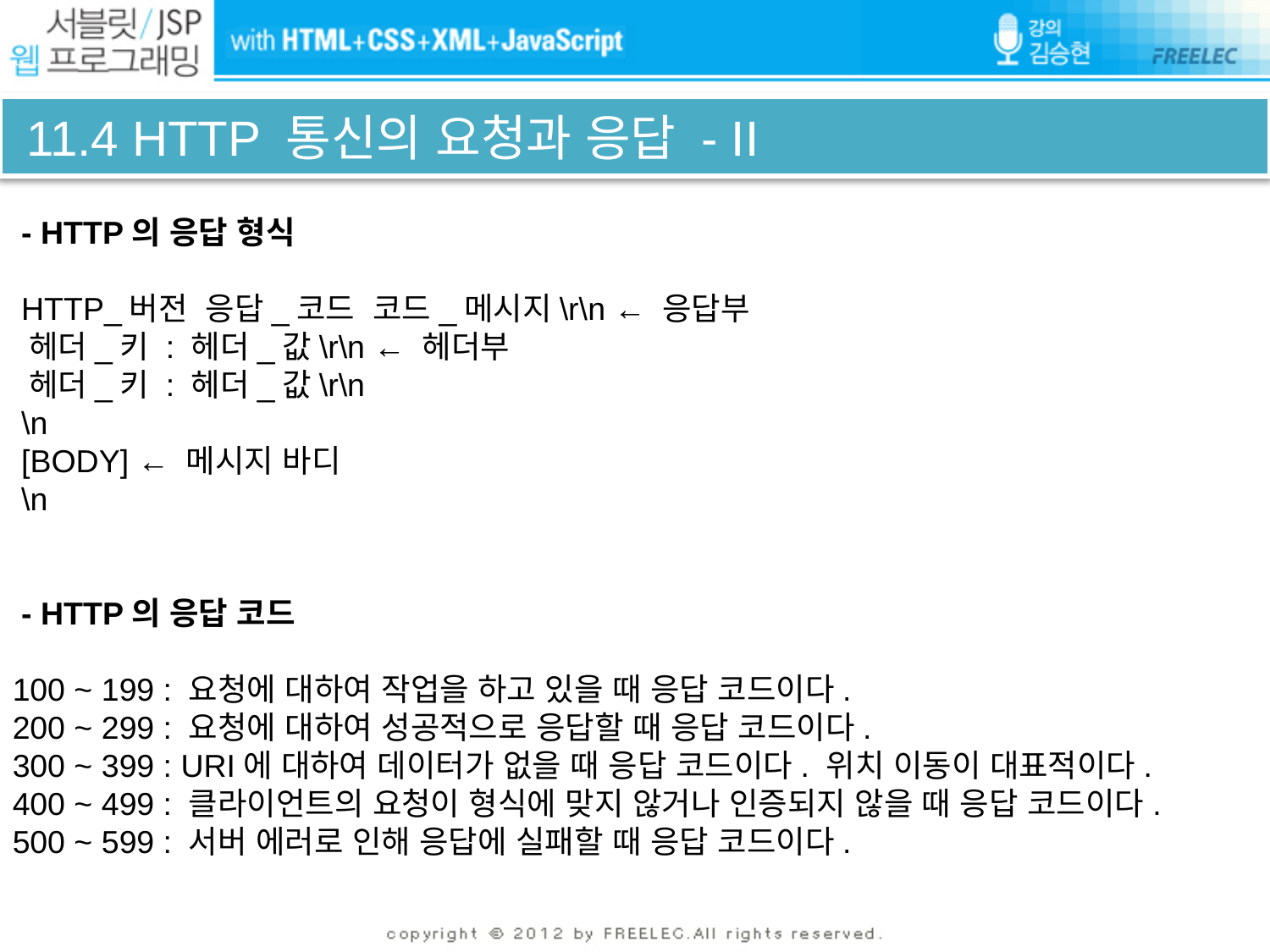

# 11.4 HTTP 통신의 요청과 응답 - II
 - HTTP의 응답 형식

 HTTP_버전  응답_코드  코드_메시지\r\n ← 응답부
 헤더_키 : 헤더_값\r\n ← 헤더부
 헤더_키 : 헤더_값\r\n
 \n
 [BODY] ← 메시지 바디
 \n

 - HTTP의 응답 코드

100 ~ 199 : 요청에 대하여 작업을 하고 있을 때 응답 코드이다.
200 ~ 299 : 요청에 대하여 성공적으로 응답할 때 응답 코드이다.
300 ~ 399 : URI에 대하여 데이터가 없을 때 응답 코드이다. 위치 이동이 대표적이다.
400 ~ 499 : 클라이언트의 요청이 형식에 맞지 않거나 인증되지 않을 때 응답 코드이다.
500 ~ 599 : 서버 에러로 인해 응답에 실패할 때 응답 코드이다.